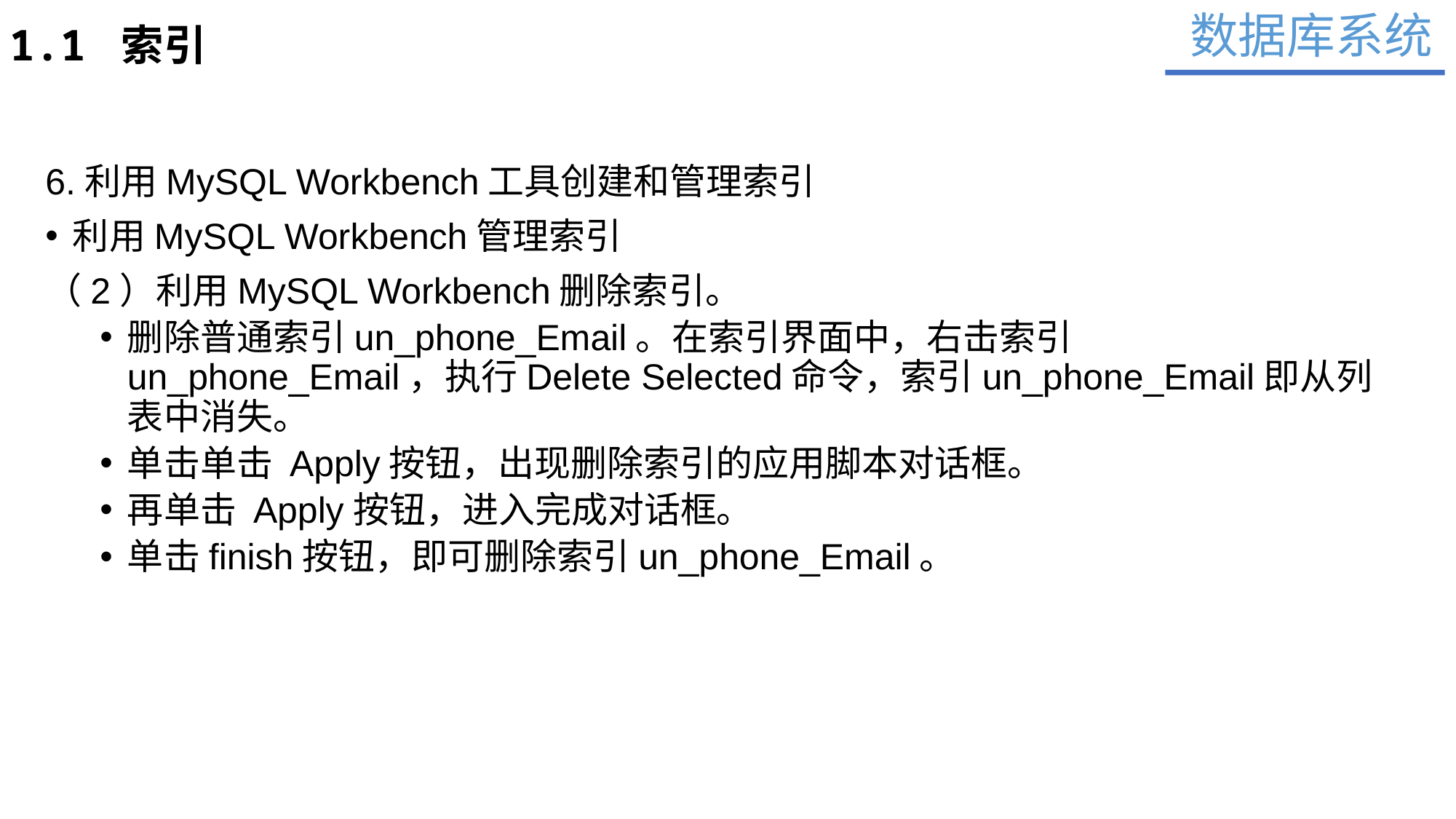

数据库系统
1.1 索引

6.利用MySQL Workbench工具创建和管理索引
利用MySQL Workbench管理索引
（2）利用MySQL Workbench删除索引。
删除普通索引un_phone_Email。在索引界面中，右击索引un_phone_Email，执行Delete Selected命令，索引un_phone_Email即从列表中消失。
单击单击 Apply按钮，出现删除索引的应用脚本对话框。
再单击 Apply按钮，进入完成对话框。
单击finish按钮，即可删除索引un_phone_Email。